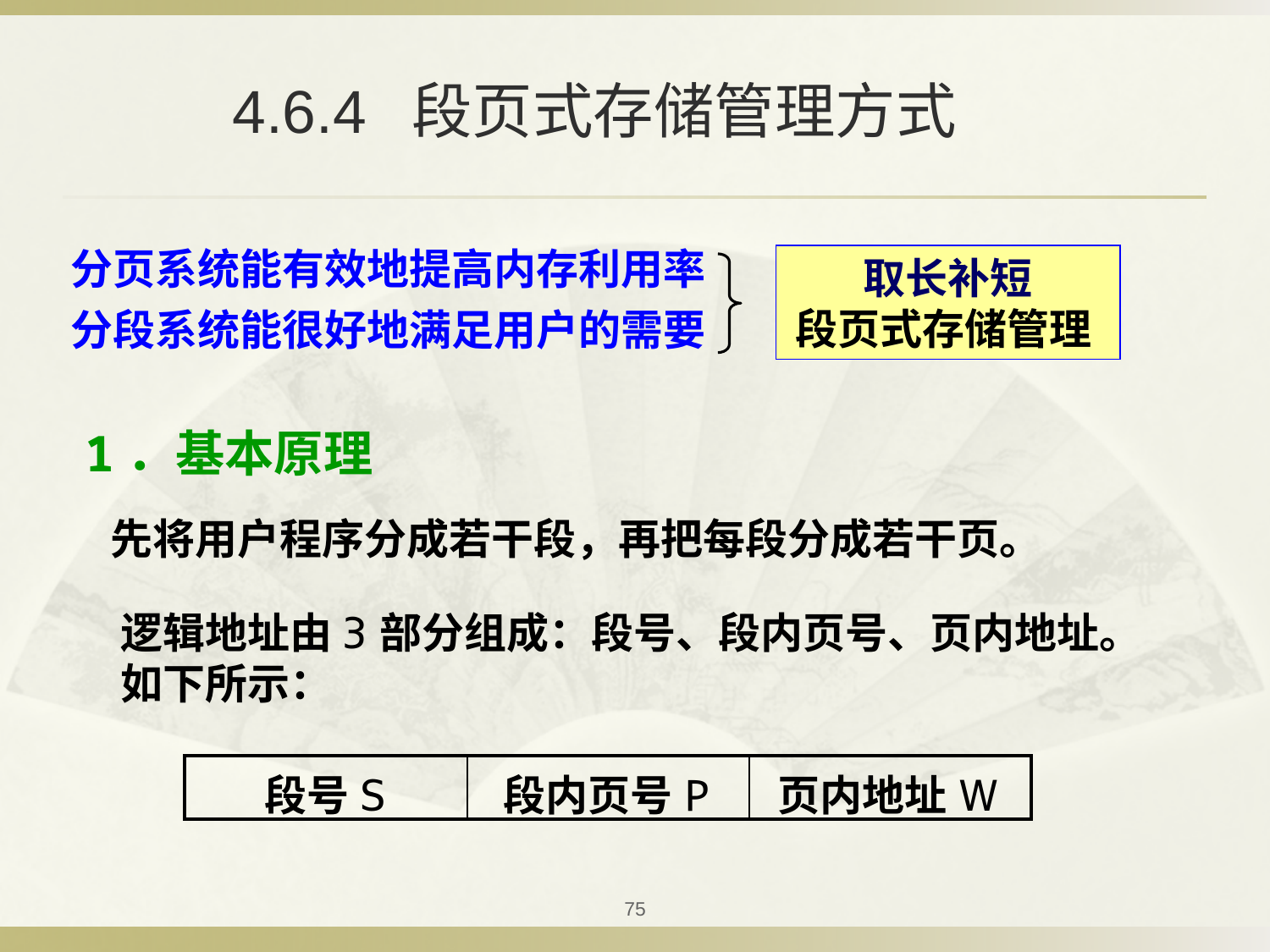

# 4.6.4  段页式存储管理方式
分页系统能有效地提高内存利用率
分段系统能很好地满足用户的需要
取长补短
段页式存储管理

1．基本原理
先将用户程序分成若干段，再把每段分成若干页。
逻辑地址由3部分组成：段号、段内页号、页内地址。如下所示：
| 段号S | 段内页号P | 页内地址W |
| --- | --- | --- |
75